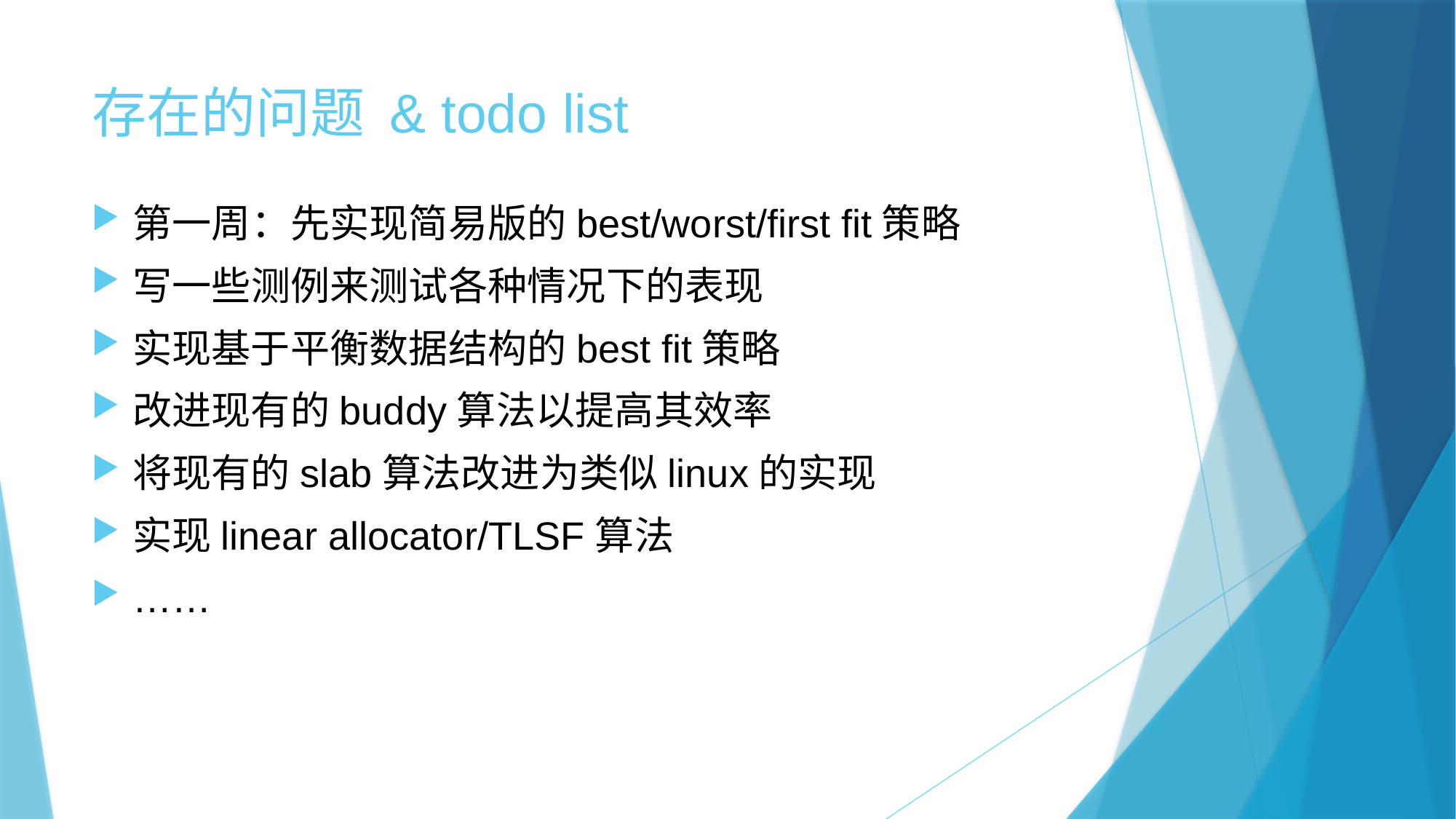

# 存在的问题 & todo list
第一周：先实现简易版的best/worst/first fit策略
写一些测例来测试各种情况下的表现
实现基于平衡数据结构的best fit策略
改进现有的buddy算法以提高其效率
将现有的slab算法改进为类似linux的实现
实现linear allocator/TLSF算法
……